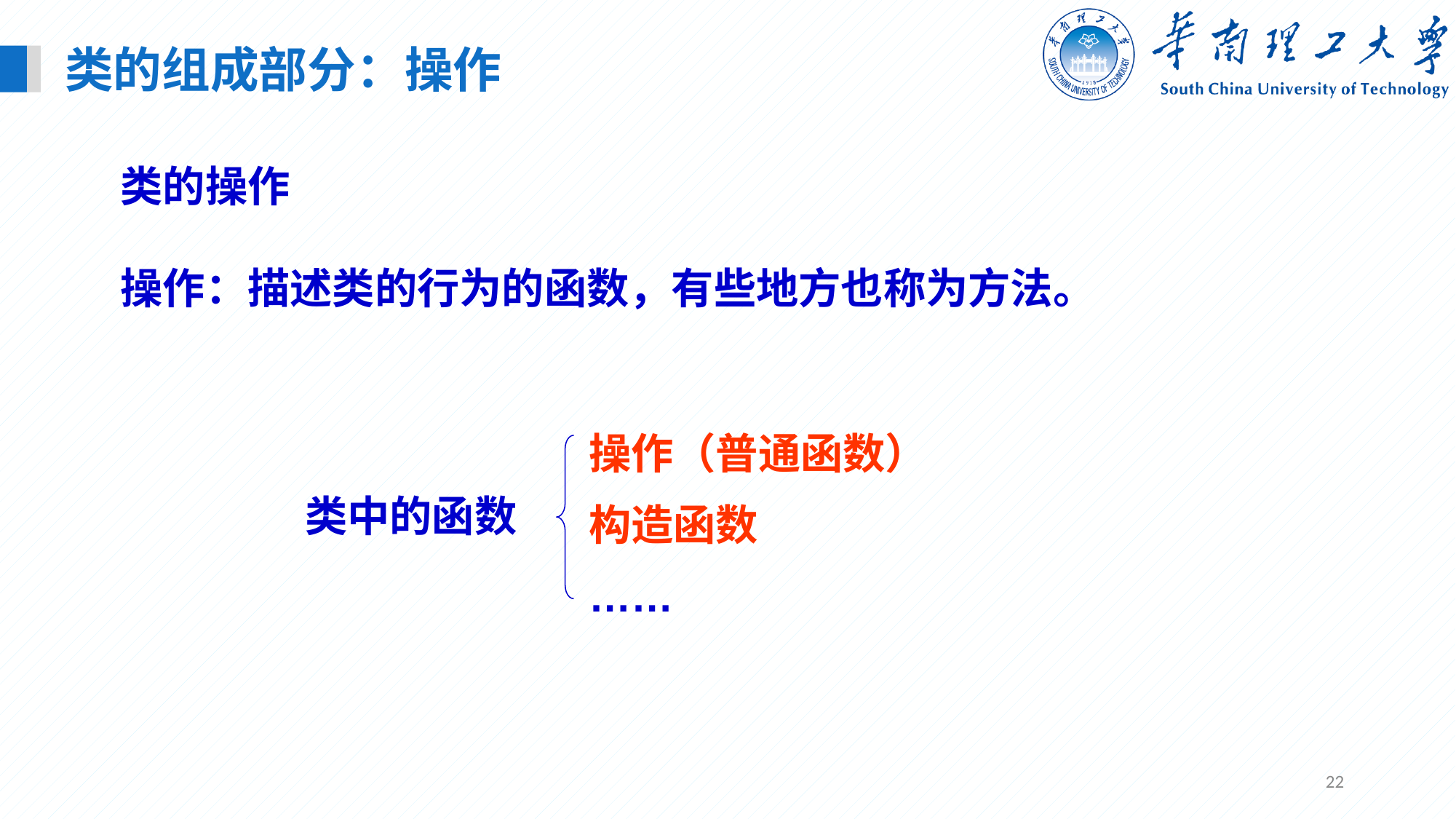

类的组成部分：操作
类的操作

操作：描述类的行为的函数，有些地方也称为方法。
操作（普通函数）
构造函数
……

类中的函数
22